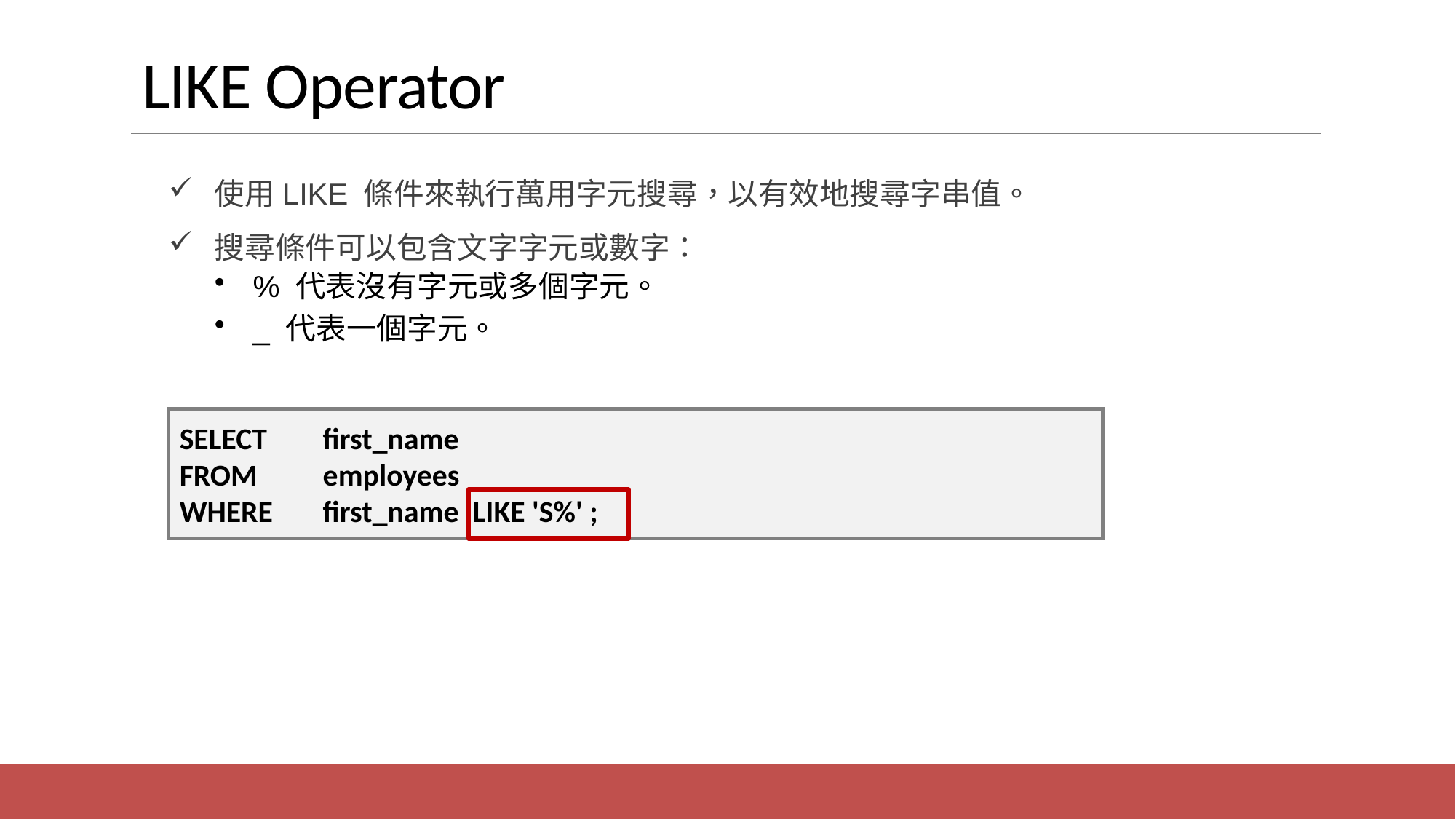

# LIKE Operator
  使用LIKE 條件來執行萬用字元搜尋，以有效地搜尋字串值。
  搜尋條件可以包含文字字元或數字：
  % 代表沒有字元或多個字元。
  _ 代表一個字元。
SELECT	first_name
FROM 	employees
WHERE	first_name  LIKE 'S%' ;